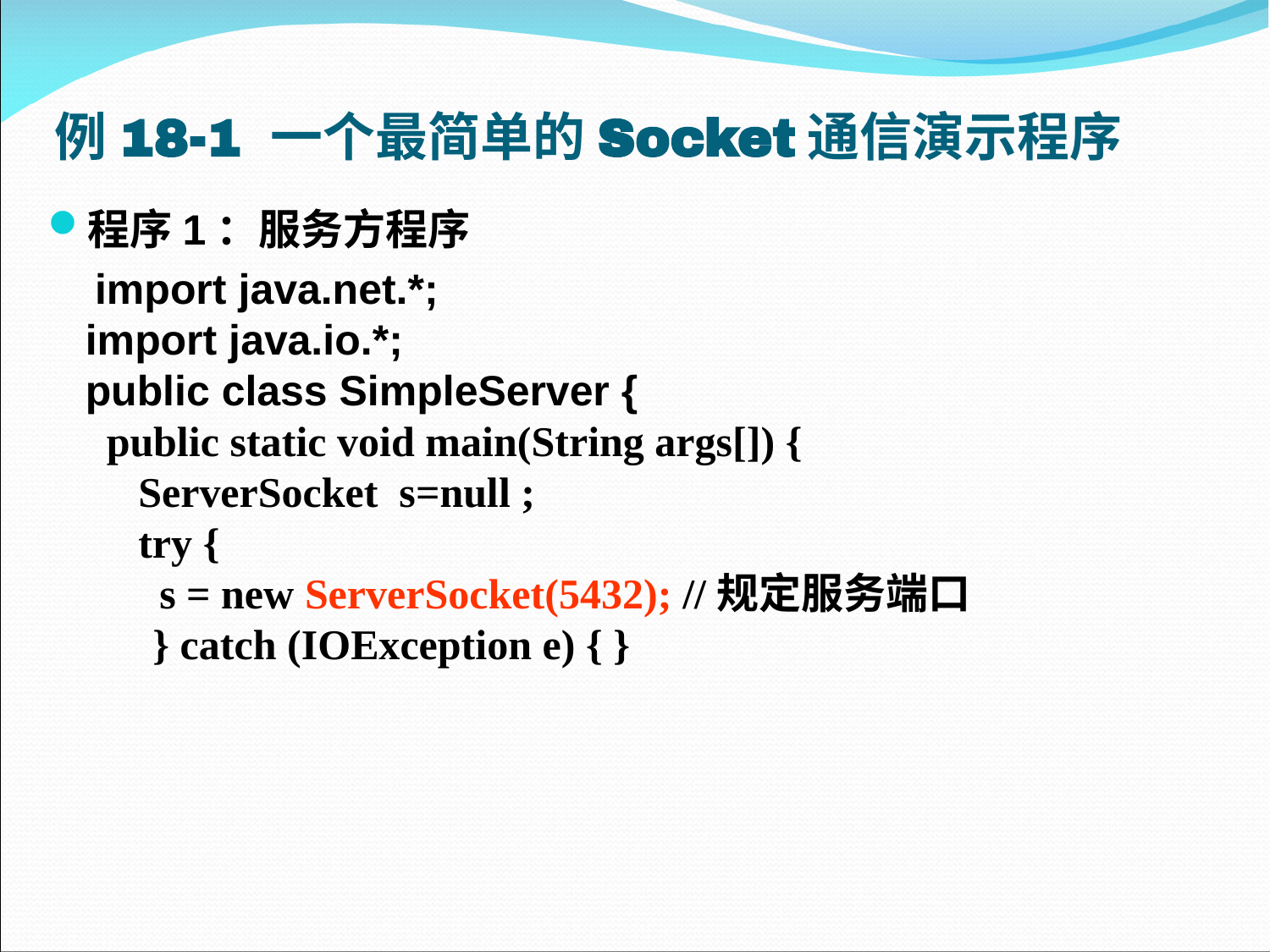

# 例18-1 一个最简单的Socket通信演示程序
程序1：服务方程序
    import java.net.*;
import java.io.*;
public class SimpleServer {
  public static void main(String args[]) {
     ServerSocket  s=null ;
     try {
       s = new ServerSocket(5432); //规定服务端口
      } catch (IOException e) { }